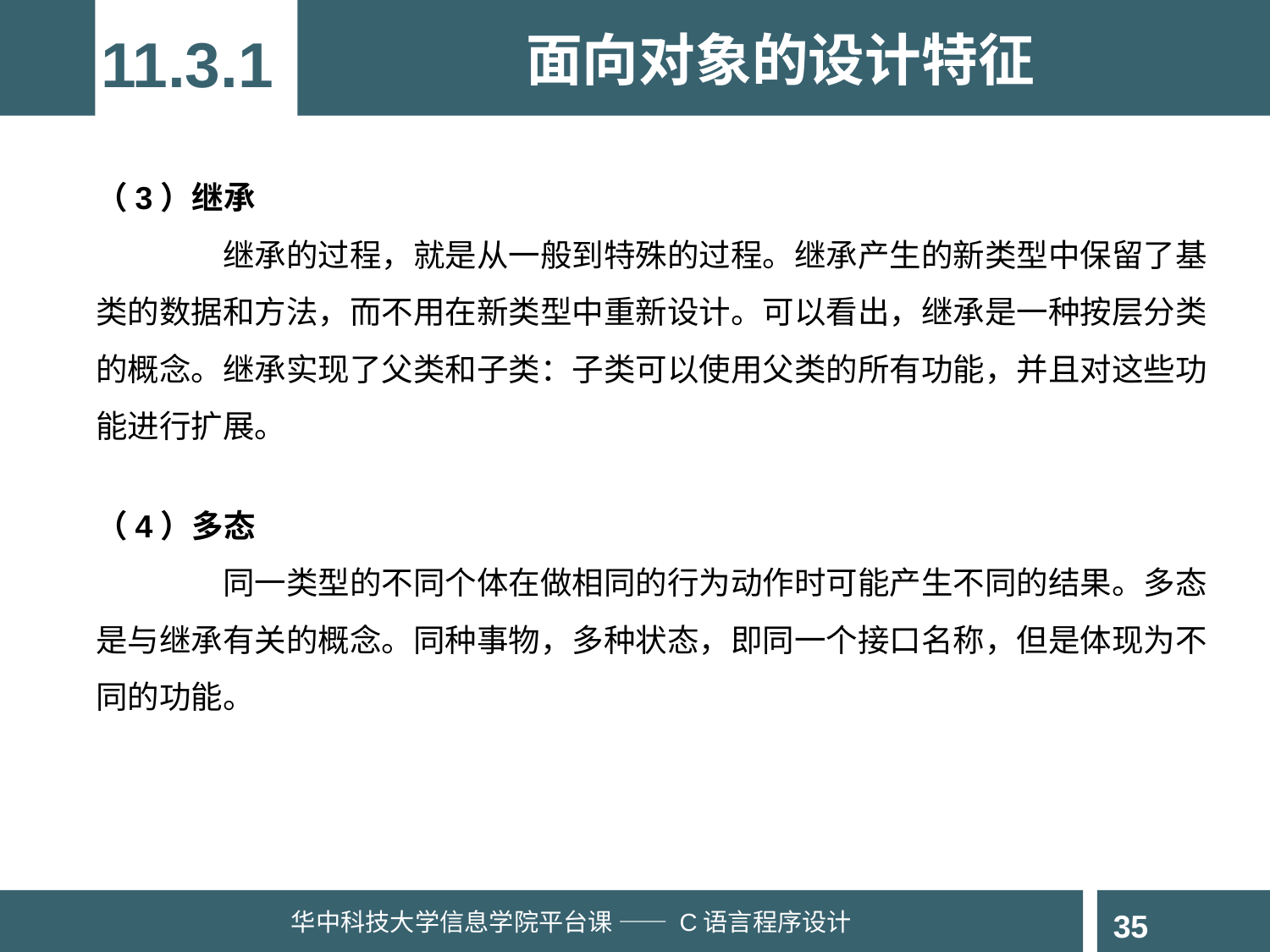

11.3.1
面向对象的设计特征
（3）继承
	继承的过程，就是从一般到特殊的过程。继承产生的新类型中保留了基类的数据和方法，而不用在新类型中重新设计。可以看出，继承是一种按层分类的概念。继承实现了父类和子类：子类可以使用父类的所有功能，并且对这些功能进行扩展。
（4）多态
	同一类型的不同个体在做相同的行为动作时可能产生不同的结果。多态是与继承有关的概念。同种事物，多种状态，即同一个接口名称，但是体现为不同的功能。